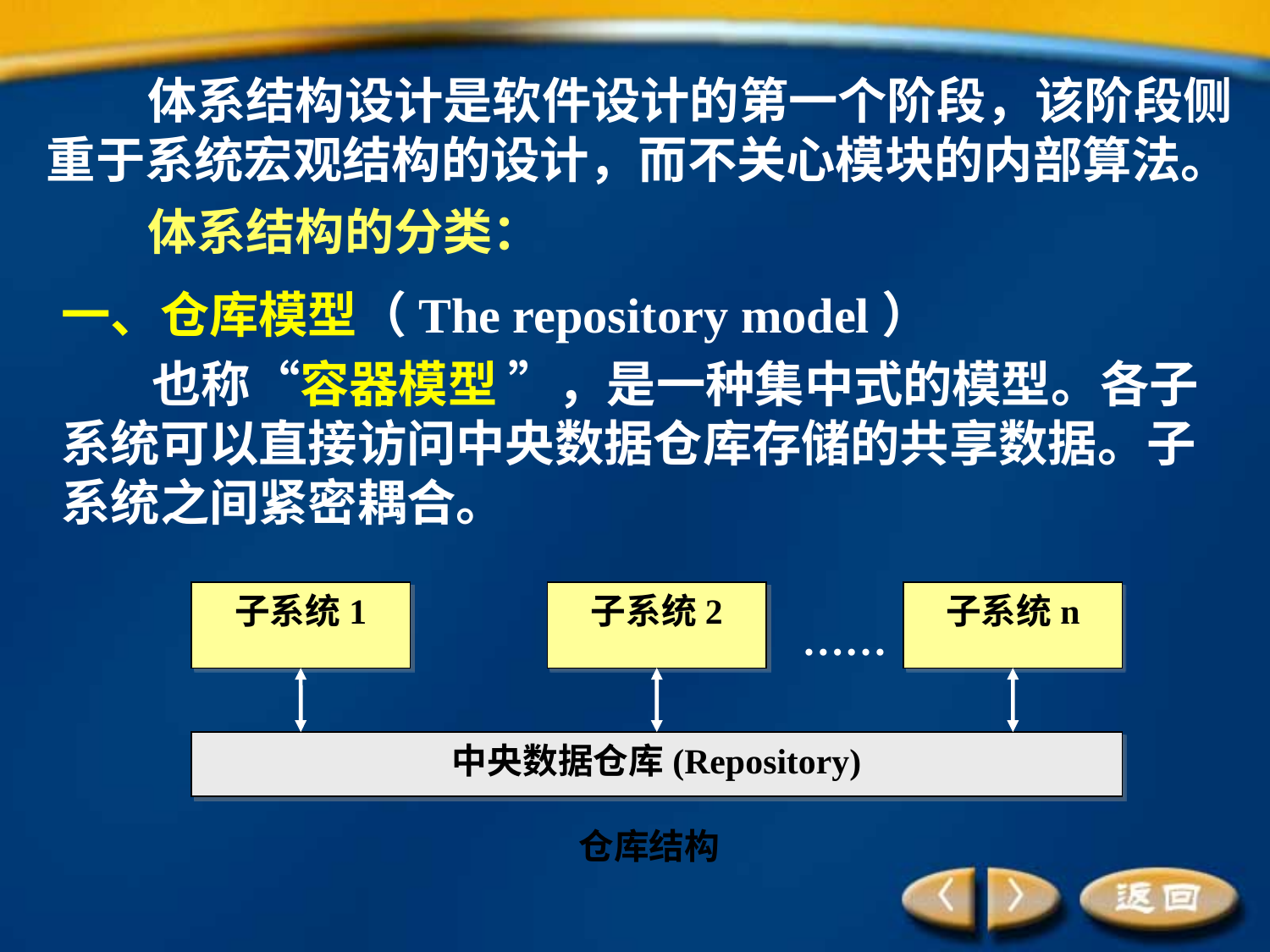

体系结构设计是软件设计的第一个阶段，该阶段侧重于系统宏观结构的设计，而不关心模块的内部算法。
体系结构的分类：
一、仓库模型（The repository model）
       也称“容器模型 ”，是一种集中式的模型。各子系统可以直接访问中央数据仓库存储的共享数据。子系统之间紧密耦合。
子系统1
子系统2
子系统n

中央数据仓库(Repository)
 仓库结构
……